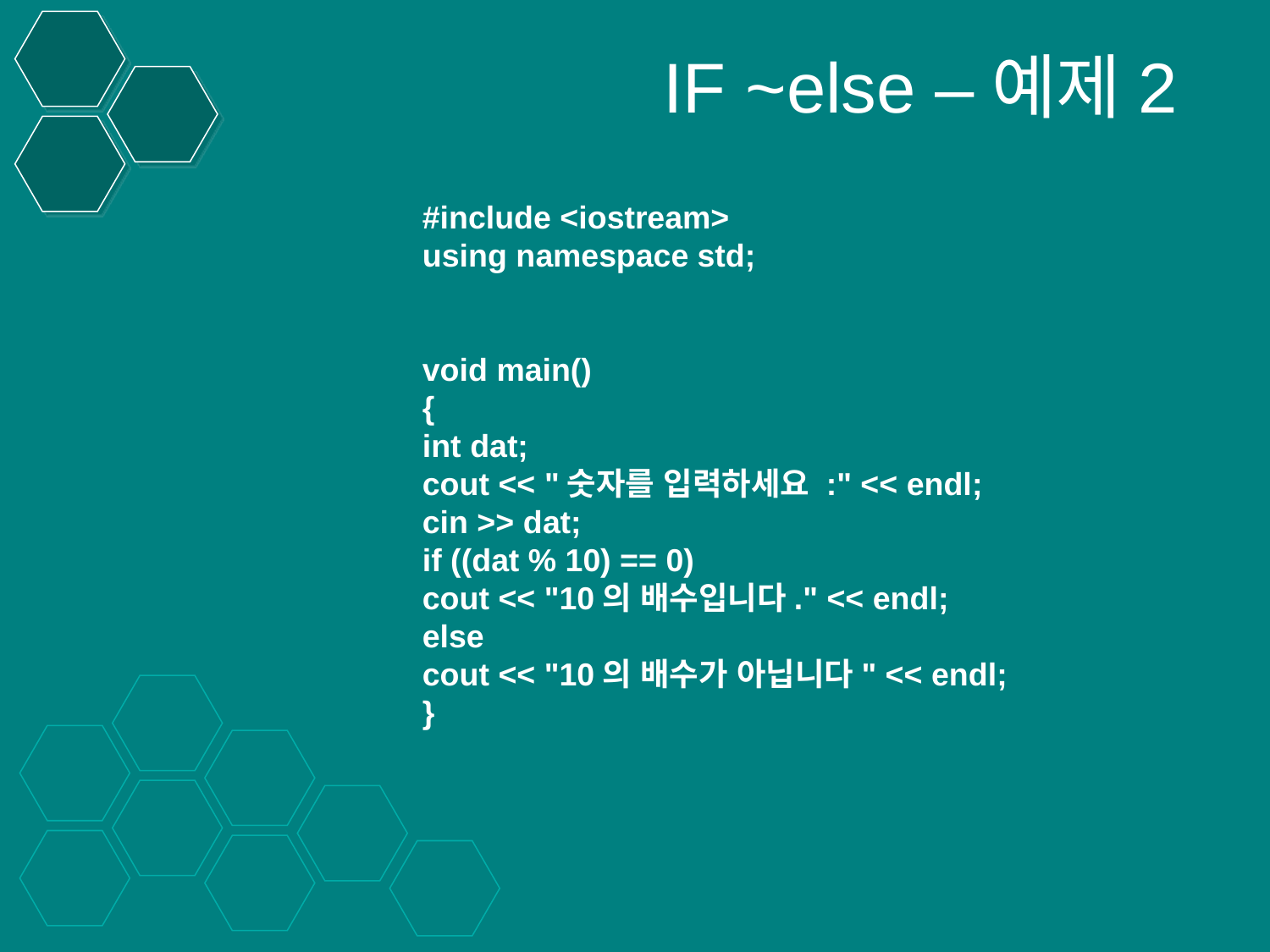

IF ~else –예제2
#include <iostream>
using namespace std;

void main()
{
int dat;
cout << "숫자를 입력하세요 :" << endl;
cin >> dat;
if ((dat % 10) == 0)
cout << "10의 배수입니다." << endl;
else
cout << "10의 배수가 아닙니다" << endl;
}